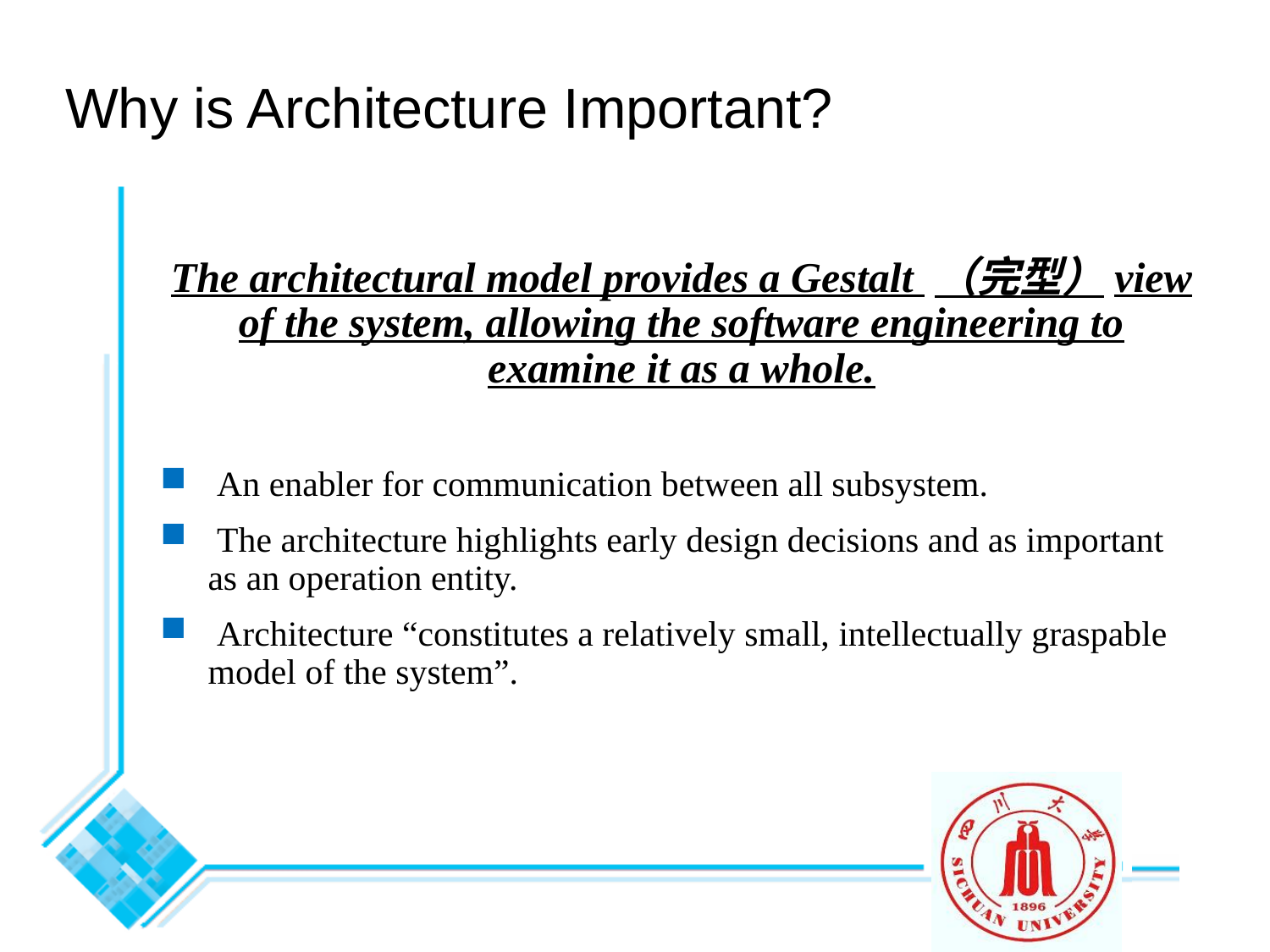

Why is Architecture Important?
The architectural model provides a Gestalt （完型）view of the system, allowing the software engineering to examine it as a whole.

 An enabler for communication between all subsystem.
 The architecture highlights early design decisions and as important as an operation entity.
 Architecture “constitutes a relatively small, intellectually graspable model of the system”.